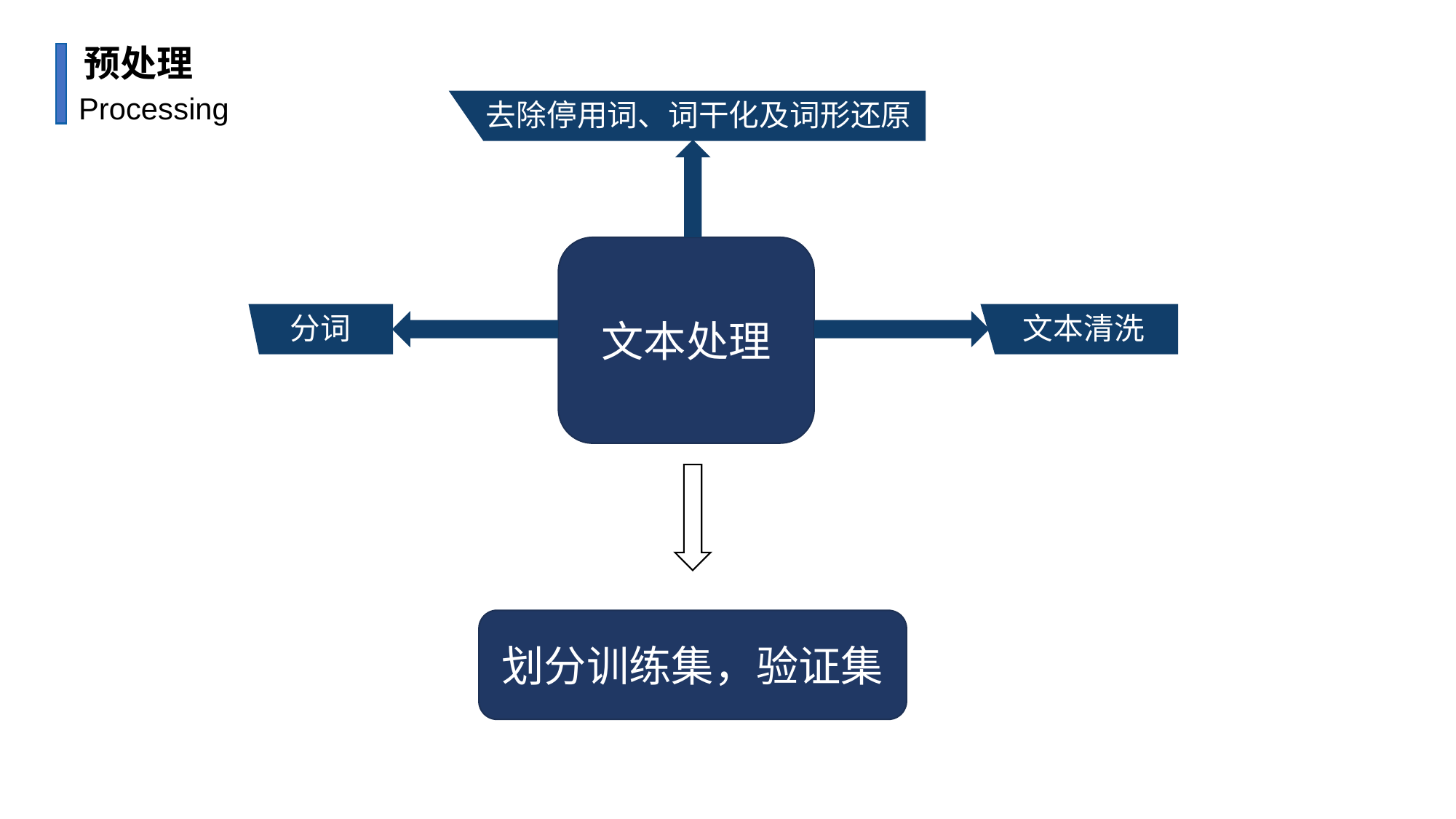

预处理

Processing
去除停用词、词干化及词形还原

文本清洗
文本处理
分词
文本清洗

划分训练集，验证集